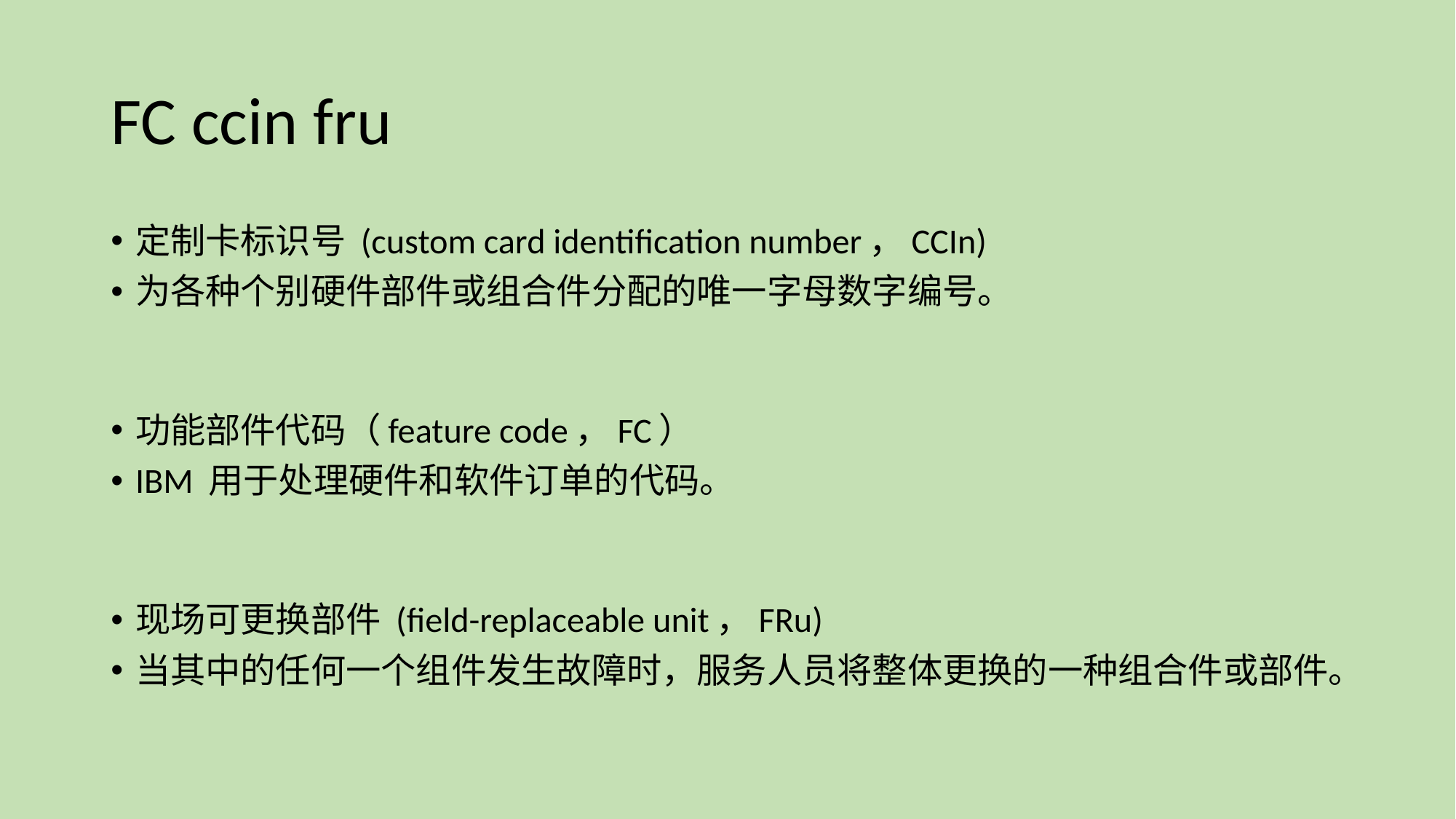

# FC ccin fru
定制卡标识号 (custom card identification number，CCIn)
为各种个别硬件部件或组合件分配的唯一字母数字编号。

功能部件代码（feature code，FC）
IBM 用于处理硬件和软件订单的代码。

现场可更换部件 (field-replaceable unit，FRu)
当其中的任何一个组件发生故障时，服务人员将整体更换的一种组合件或部件。